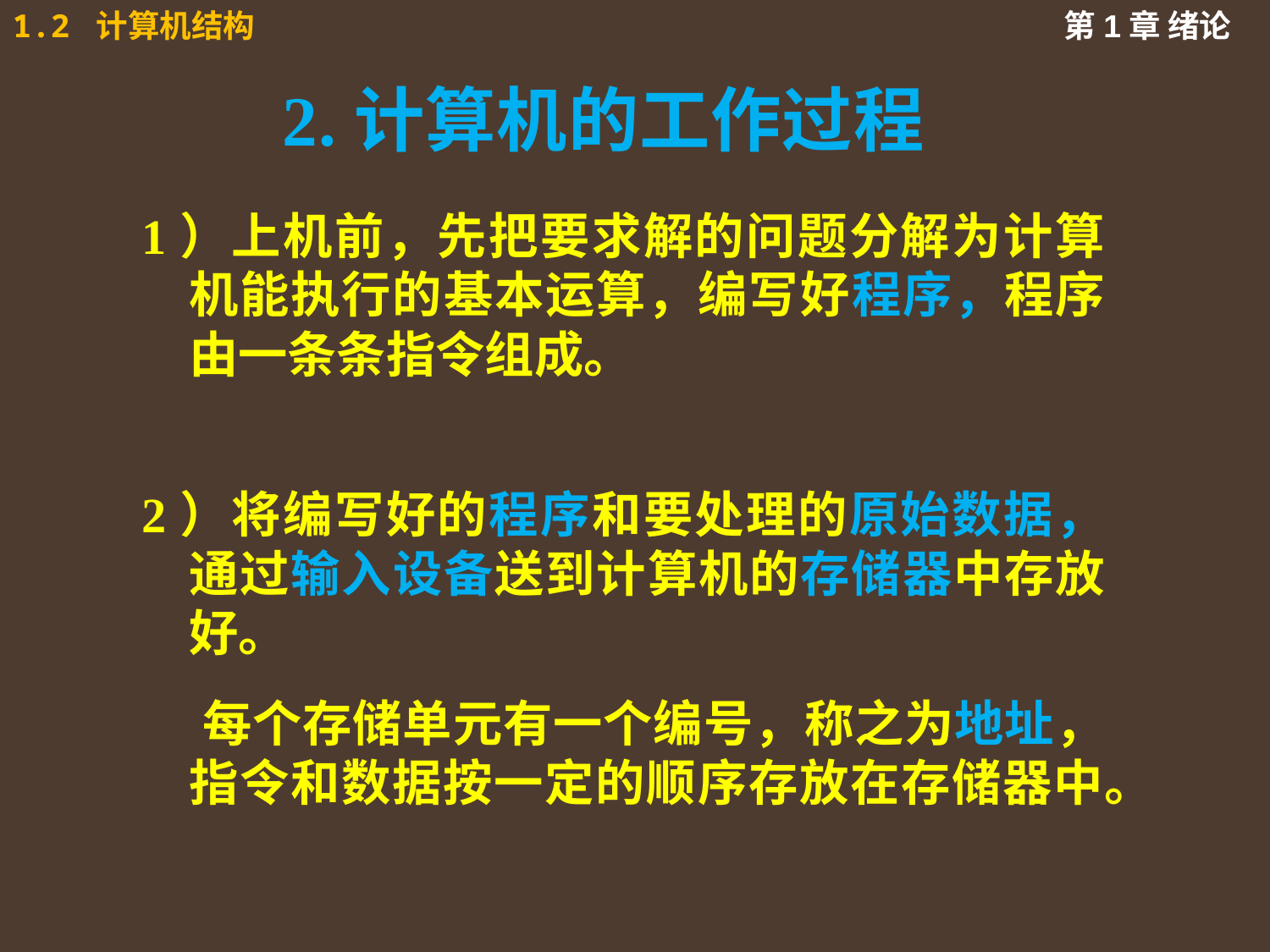

# 2.计算机的工作过程
1）上机前，先把要求解的问题分解为计算机能执行的基本运算，编写好程序，程序由一条条指令组成。

2）将编写好的程序和要处理的原始数据，通过输入设备送到计算机的存储器中存放好。
    每个存储单元有一个编号，称之为地址，指令和数据按一定的顺序存放在存储器中。